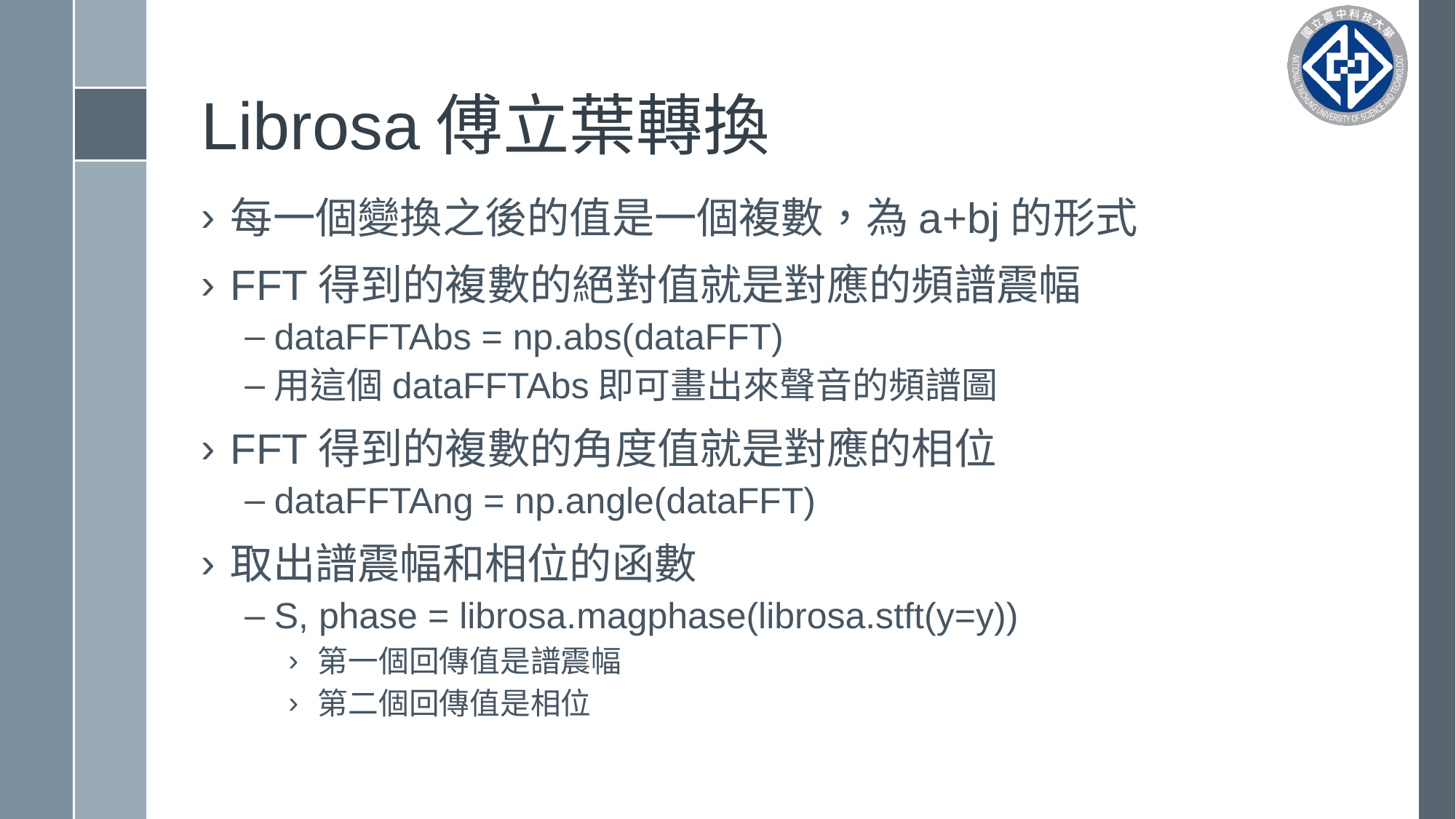

# Librosa傅立葉轉換
每一個變換之後的值是一個複數，為a+bj的形式
FFT得到的複數的絕對值就是對應的頻譜震幅
dataFFTAbs = np.abs(dataFFT)
用這個dataFFTAbs即可畫出來聲音的頻譜圖
FFT得到的複數的角度值就是對應的相位
dataFFTAng = np.angle(dataFFT)
取出譜震幅和相位的函數
S, phase = librosa.magphase(librosa.stft(y=y))
第一個回傳值是譜震幅
第二個回傳值是相位